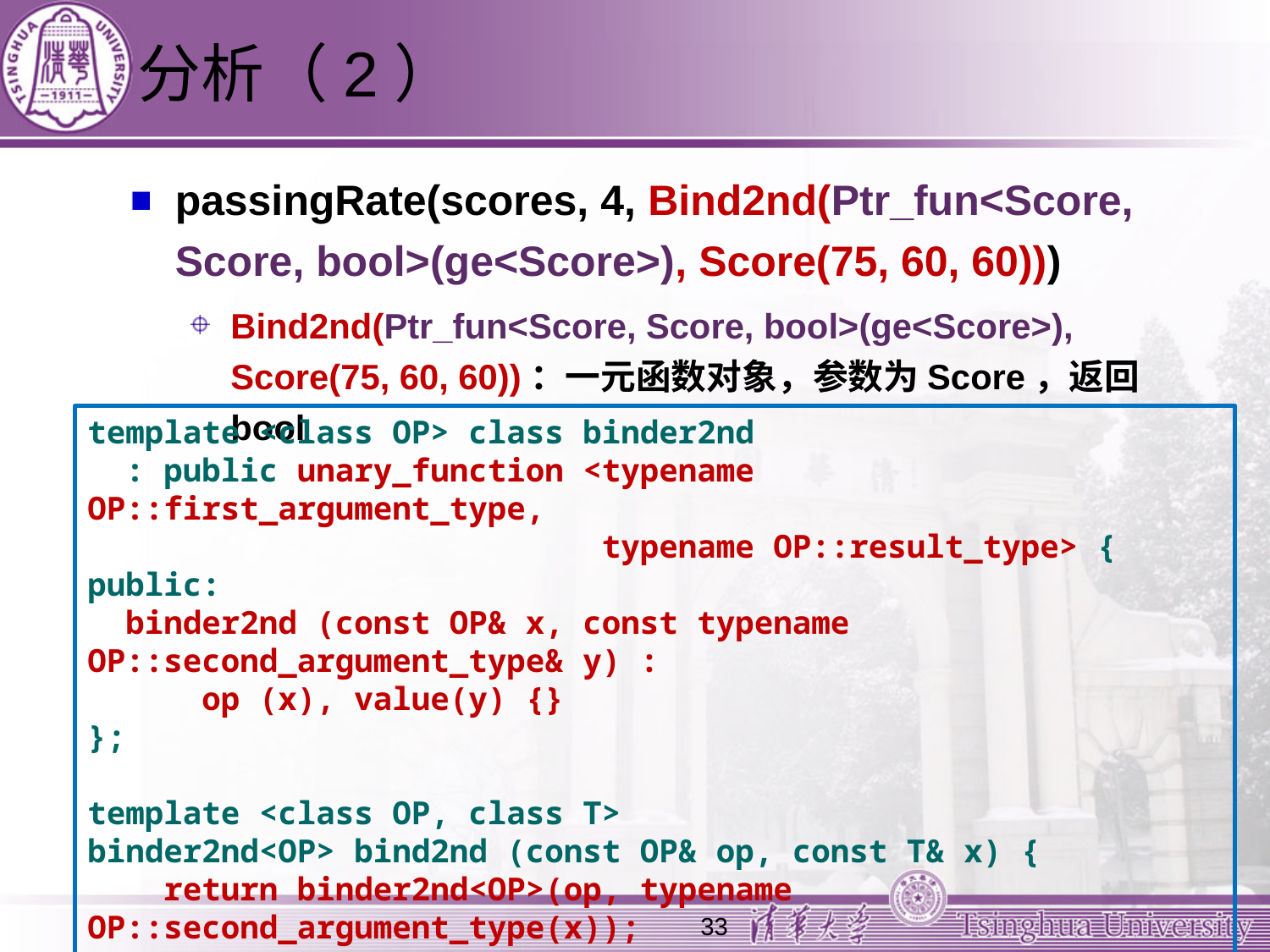

# 分析（2）
passingRate(scores, 4, Bind2nd(Ptr_fun<Score, Score, bool>(ge<Score>), Score(75, 60, 60)))
Bind2nd(Ptr_fun<Score, Score, bool>(ge<Score>), Score(75, 60, 60))：一元函数对象，参数为Score，返回bool
template <class OP> class binder2nd
  : public unary_function <typename OP::first_argument_type,
                           typename OP::result_type> {
public:
  binder2nd (const OP& x, const typename OP::second_argument_type& y) :
      op (x), value(y) {}
};

template <class OP, class T>
binder2nd<OP> bind2nd (const OP& op, const T& x) {
    return binder2nd<OP>(op, typename OP::second_argument_type(x));
}
33